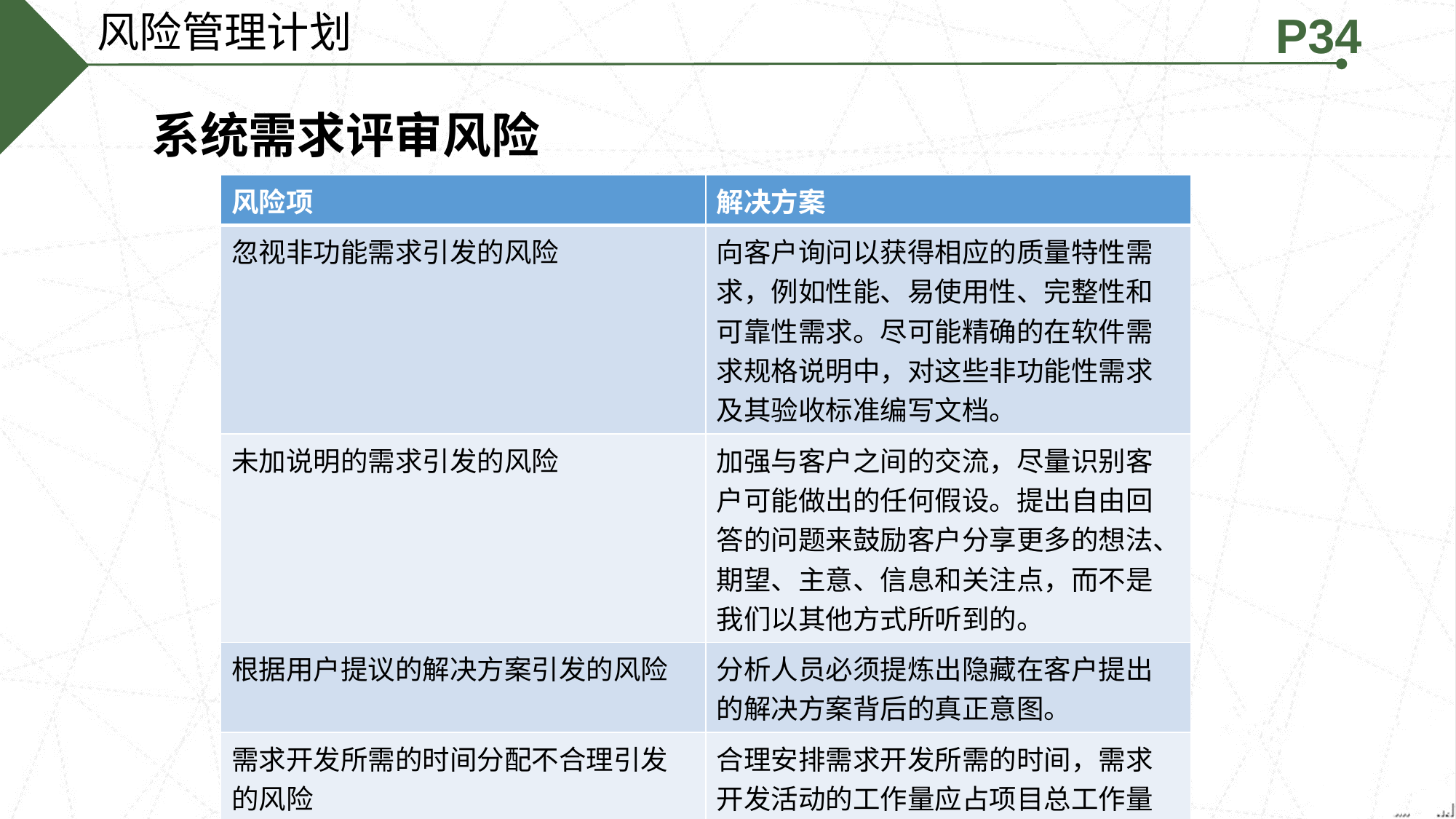

风险管理计划
P34

系统需求评审风险

| 风险项 | 解决方案 |
| --- | --- |
| 忽视非功能需求引发的风险 | 向客户询问以获得相应的质量特性需求，例如性能、易使用性、完整性和可靠性需求。尽可能精确的在软件需求规格说明中，对这些非功能性需求及其验收标准编写文档。 |
| 未加说明的需求引发的风险 | 加强与客户之间的交流，尽量识别客户可能做出的任何假设。提出自由回答的问题来鼓励客户分享更多的想法、期望、主意、信息和关注点，而不是我们以其他方式所听到的。 |
| 根据用户提议的解决方案引发的风险 | 分析人员必须提炼出隐藏在客户提出的解决方案背后的真正意图。 |
| 需求开发所需的时间分配不合理引发的风险 | 合理安排需求开发所需的时间，需求开发活动的工作量应占项目总工作量的10%-15%。 |